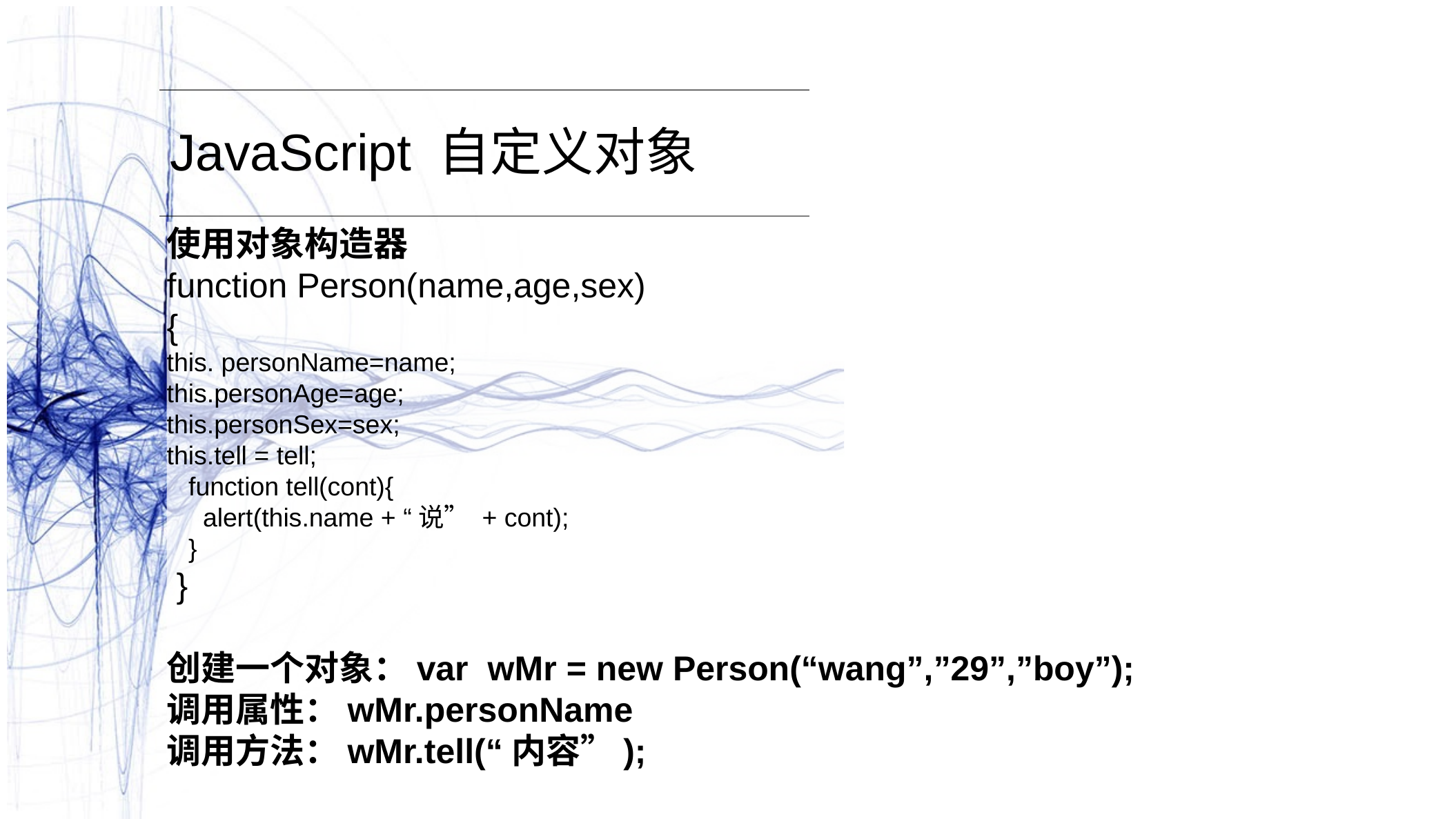

JavaScript 自定义对象

使用对象构造器
function Person(name,age,sex)
{
this. personName=name;
this.personAge=age;
this.personSex=sex;
this.tell = tell;
   function tell(cont){
     alert(this.name + “说” + cont);
   }
 }

创建一个对象：var  wMr = new Person(“wang”,”29”,”boy”);
调用属性：wMr.personName
调用方法：wMr.tell(“内容”);